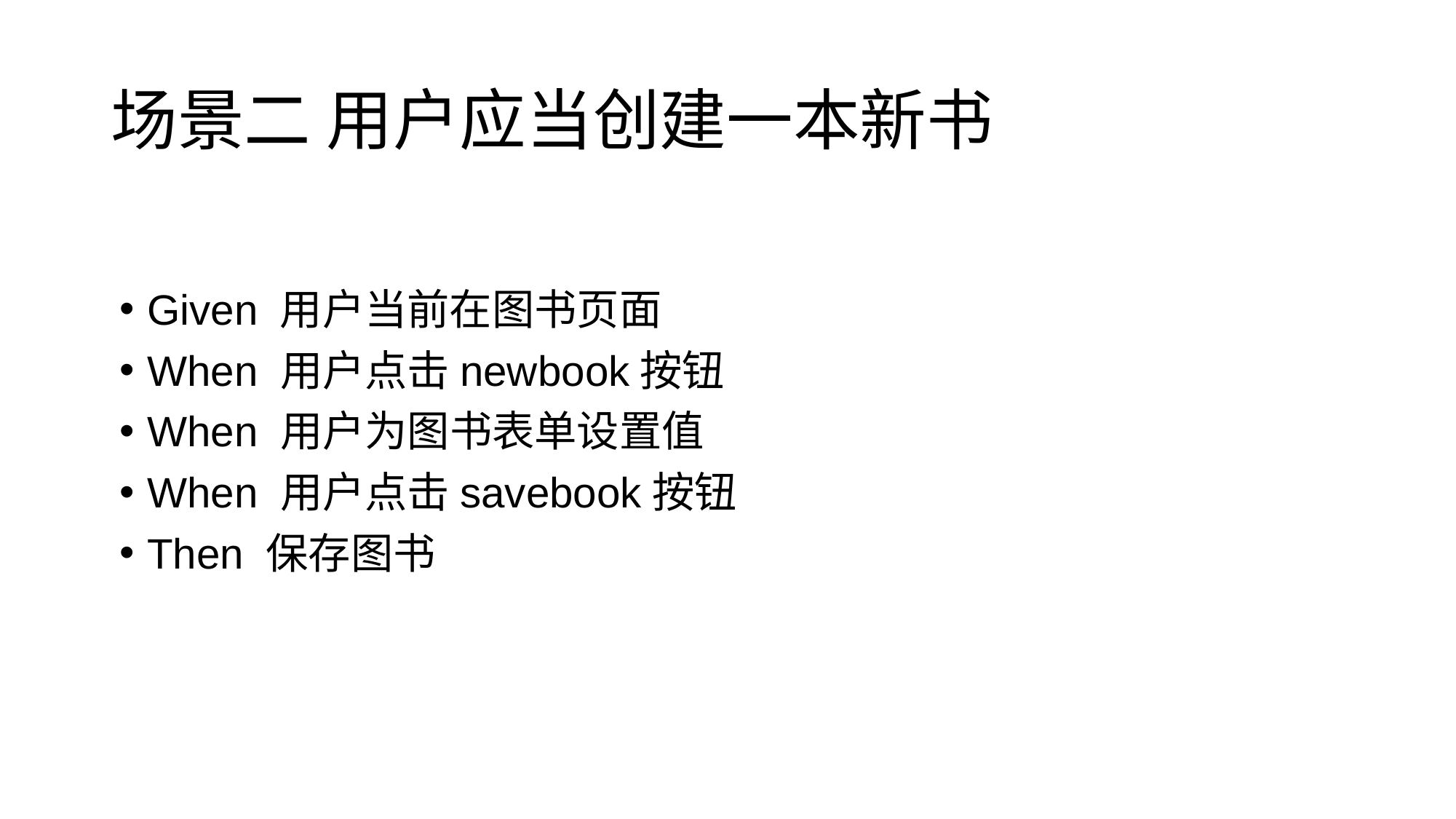

# 场景二 用户应当创建一本新书
Given 用户当前在图书页面
When 用户点击newbook按钮
When 用户为图书表单设置值
When 用户点击savebook按钮
Then 保存图书